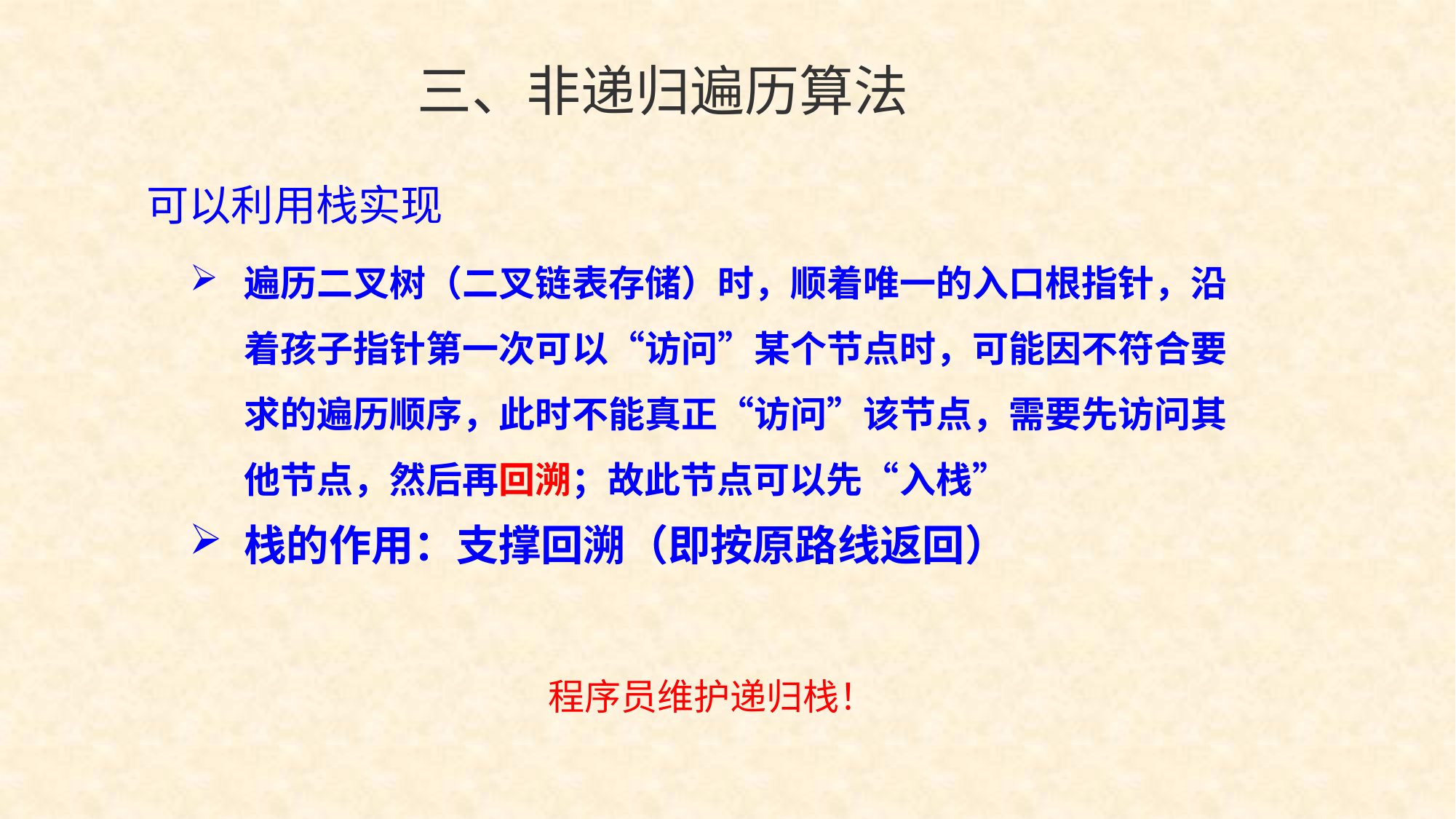

三、非递归遍历算法
可以利用栈实现
遍历二叉树（二叉链表存储）时，顺着唯一的入口根指针，沿着孩子指针第一次可以“访问”某个节点时，可能因不符合要求的遍历顺序，此时不能真正“访问”该节点，需要先访问其他节点，然后再回溯；故此节点可以先“入栈”
栈的作用：支撑回溯（即按原路线返回）
程序员维护递归栈！